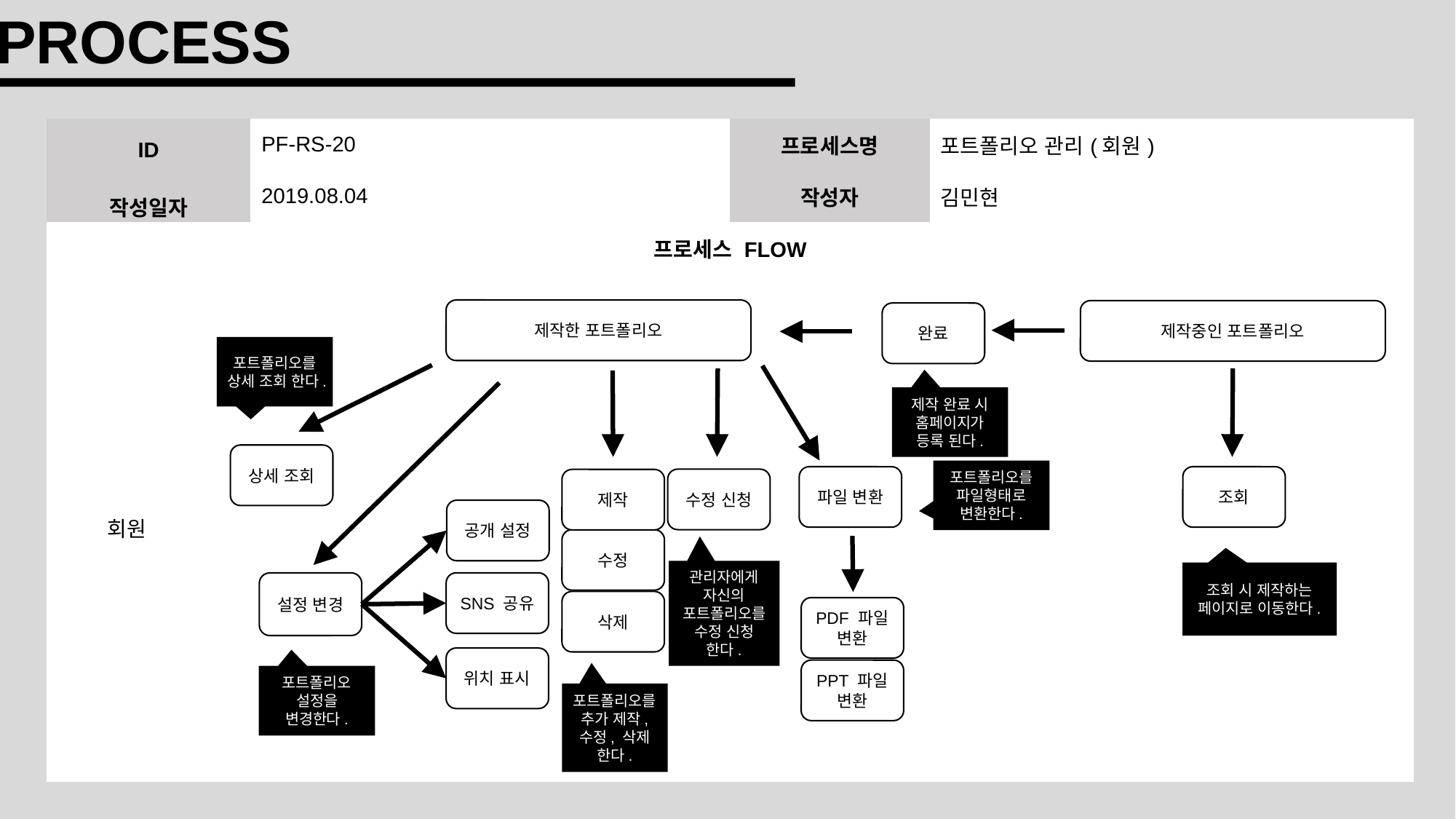

PROCESS

| ID |  | PF-RS-20 | 프로세스명 | 포트폴리오 관리(회원) |
| --- | --- | --- | --- | --- |
| 작성일자 |  | 2019.08.04 | 작성자 | 김민현 |
| 프로세스 FLOW |  |  |  |  |
| 회원 |  |  |  |  |
제작한 포트폴리오
제작중인 포트폴리오
완료
포트폴리오를 상세 조회 한다.
제작 완료 시 홈페이지가 등록 된다.
상세 조회
포트폴리오를 파일형태로 변환한다.
파일 변환
조회
수정 신청
제작
공개 설정
수정
관리자에게 자신의 포트폴리오를 수정 신청 한다.
조회 시 제작하는 페이지로 이동한다.
SNS 공유
설정 변경
삭제
PDF 파일 변환
위치 표시
PPT 파일 변환
포트폴리오 설정을 변경한다.
포트폴리오를 추가 제작, 수정, 삭제 한다.